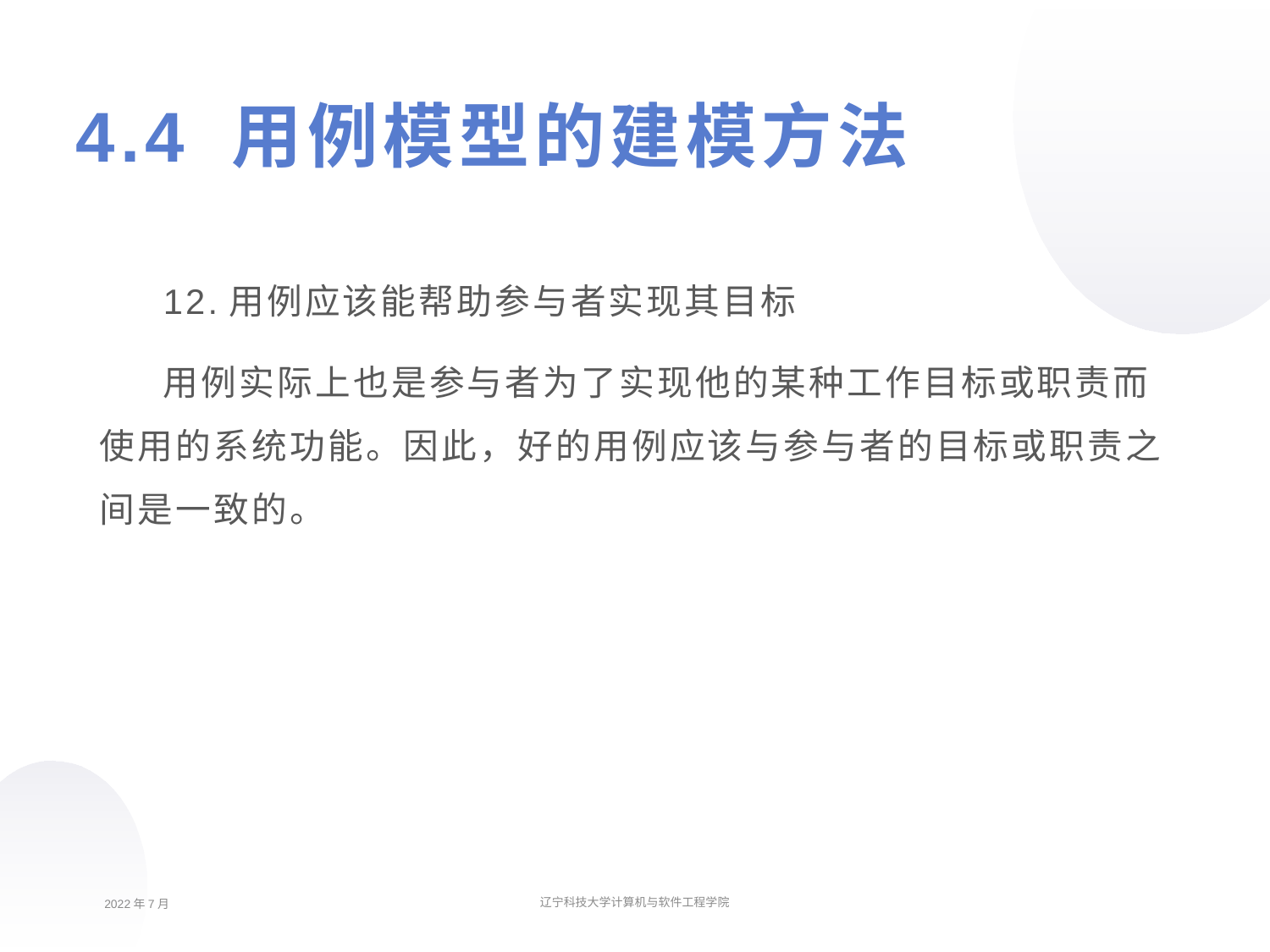

4.4 用例模型的建模方法
12.用例应该能帮助参与者实现其目标
用例实际上也是参与者为了实现他的某种工作目标或职责而使用的系统功能。因此，好的用例应该与参与者的目标或职责之间是一致的。

2022年7月
辽宁科技大学计算机与软件工程学院
79